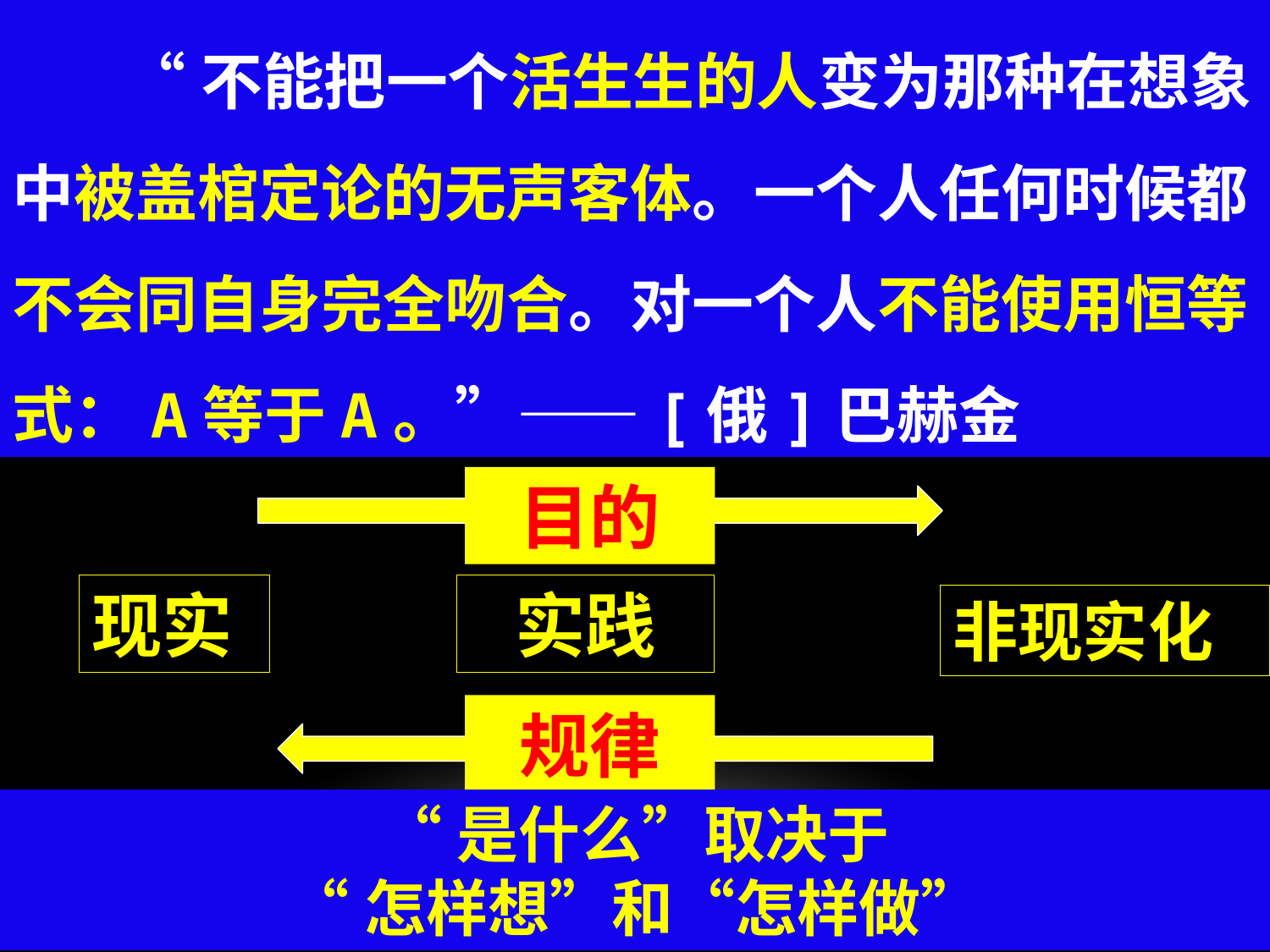

“不能把一个活生生的人变为那种在想象中被盖棺定论的无声客体。一个人任何时候都不会同自身完全吻合。对一个人不能使用恒等式：A等于A。”——[俄]巴赫金
马克思的唯物主义：“实践”的意义

目的

现实
非现实化
规律

实践
“是什么”取决于
“怎样想”和“怎样做”